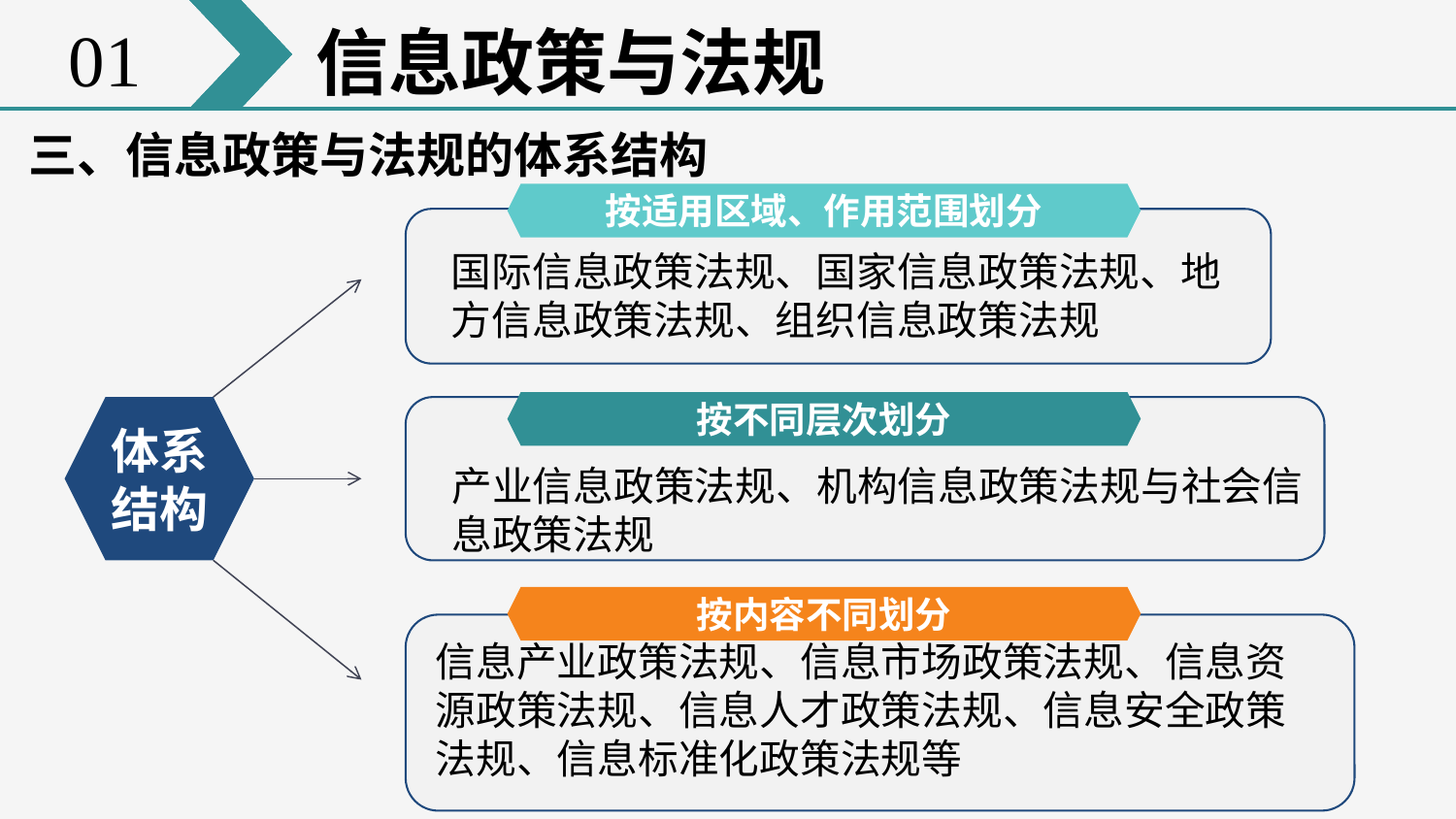

01
信息政策与法规
三、信息政策与法规的体系结构
按适用区域、作用范围划分

国际信息政策法规、国家信息政策法规、地方信息政策法规、组织信息政策法规
按不同层次划分
体系结构

产业信息政策法规、机构信息政策法规与社会信
息政策法规
按内容不同划分

信息产业政策法规、信息市场政策法规、信息资源政策法规、信息人才政策法规、信息安全政策法规、信息标准化政策法规等